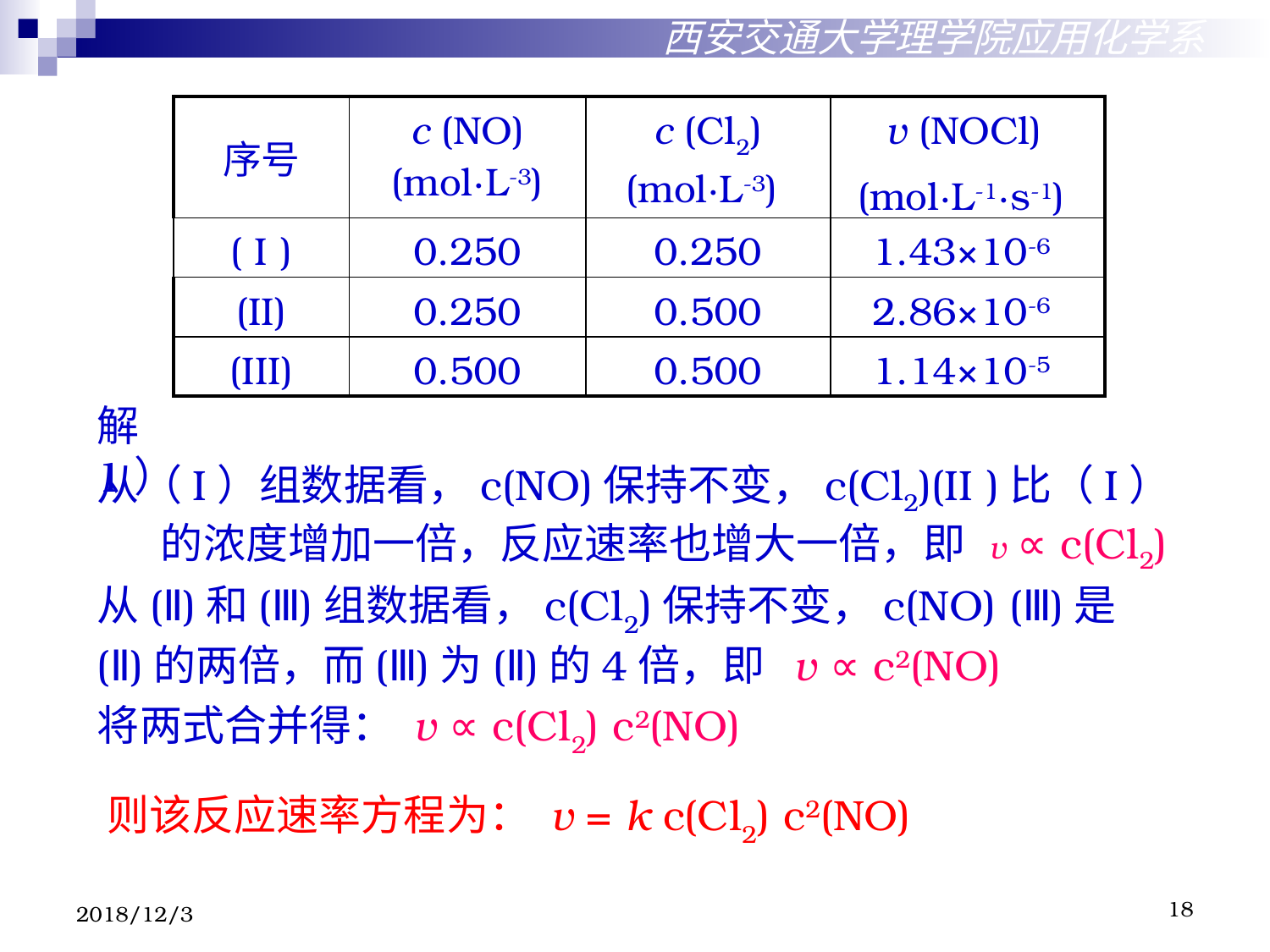

西安交通大学理学院应用化学系
| 序号 | c (NO) (mol·L-3) | c (Cl2) (mol·L-3) | v (NOCl) (mol·L-1·s-1) |
| --- | --- | --- | --- |
| ( I ) | 0.250 | 0.250 | 1.43×10-6 |
| (II) | 0.250 | 0.500 | 2.86×10-6 |
| (III) | 0.500 | 0.500 | 1.14×10-5 |
解  1）
从（I）组数据看，c(NO)保持不变，c(Cl2)(II )比（I）的浓度增加一倍，反应速率也增大一倍，即  v ∝ c(Cl2)
从(Ⅱ)和(Ⅲ)组数据看，c(Cl2)保持不变，c(NO) (Ⅲ)是(Ⅱ)的两倍，而(Ⅲ)为(Ⅱ)的4倍，即  v ∝ c2(NO)
将两式合并得： v ∝ c(Cl2) c2(NO)
则该反应速率方程为： v = k c(Cl2) c2(NO)
2018/12/3
18